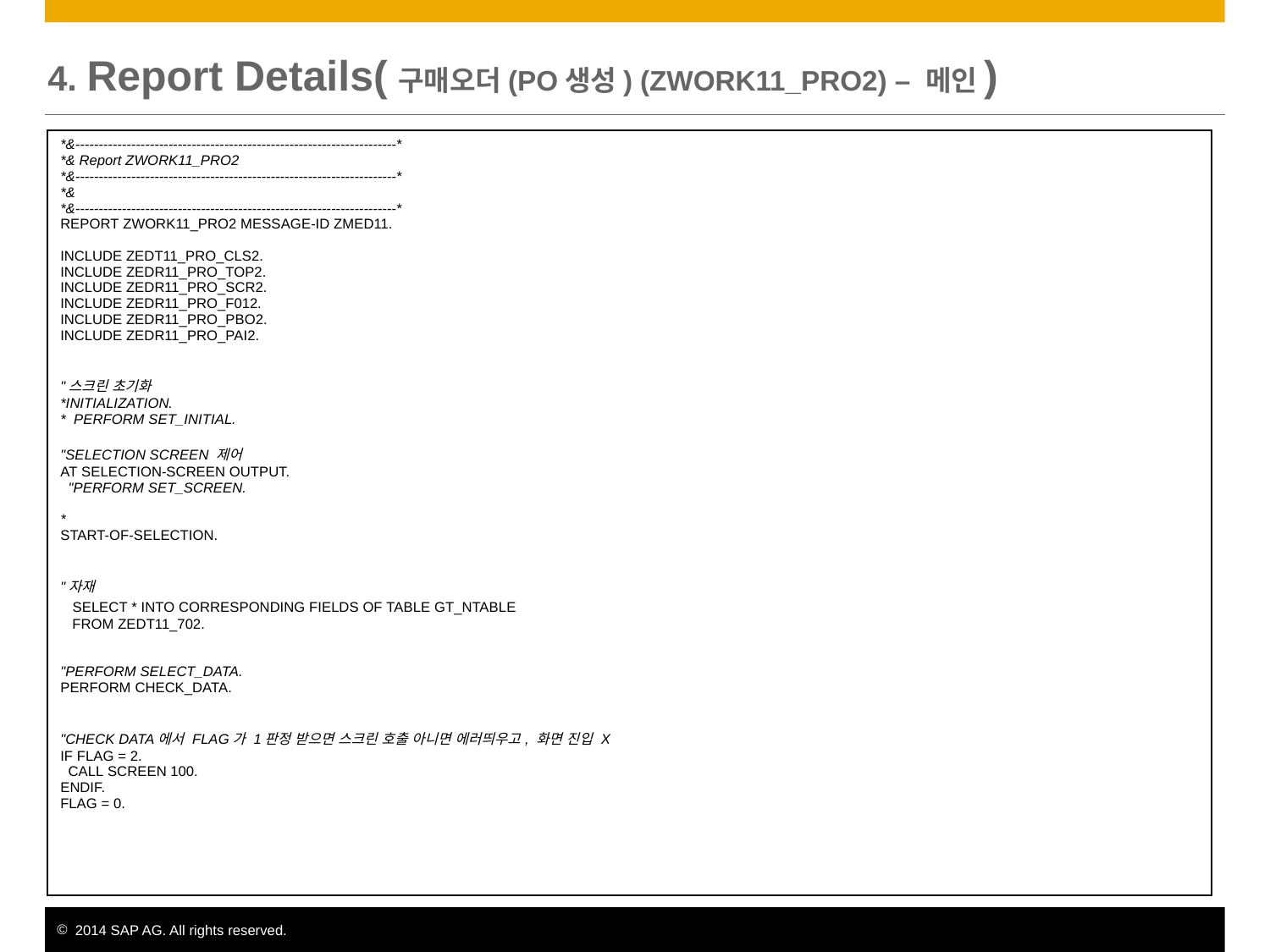

# 4. Report Details(구매오더(PO생성) (ZWORK11_PRO2) – 메인)
| \*&---------------------------------------------------------------------\* \*& Report ZWORK11\_PRO2 \*&---------------------------------------------------------------------\* \*& \*&---------------------------------------------------------------------\* REPORT ZWORK11\_PRO2 MESSAGE-ID ZMED11. INCLUDE ZEDT11\_PRO\_CLS2. INCLUDE ZEDR11\_PRO\_TOP2. INCLUDE ZEDR11\_PRO\_SCR2. INCLUDE ZEDR11\_PRO\_F012. INCLUDE ZEDR11\_PRO\_PBO2. INCLUDE ZEDR11\_PRO\_PAI2. "스크린 초기화 \*INITIALIZATION. \*  PERFORM SET\_INITIAL. "SELECTION SCREEN 제어 AT SELECTION-SCREEN OUTPUT.   "PERFORM SET\_SCREEN. \* START-OF-SELECTION. "자재   SELECT \* INTO CORRESPONDING FIELDS OF TABLE GT\_NTABLE    FROM ZEDT11\_702. "PERFORM SELECT\_DATA. PERFORM CHECK\_DATA. "CHECK DATA에서 FLAG가 1판정 받으면 스크린 호출 아니면 에러띄우고, 화면 진입 X IF FLAG = 2.   CALL SCREEN 100. ENDIF. FLAG = 0. |
| --- |